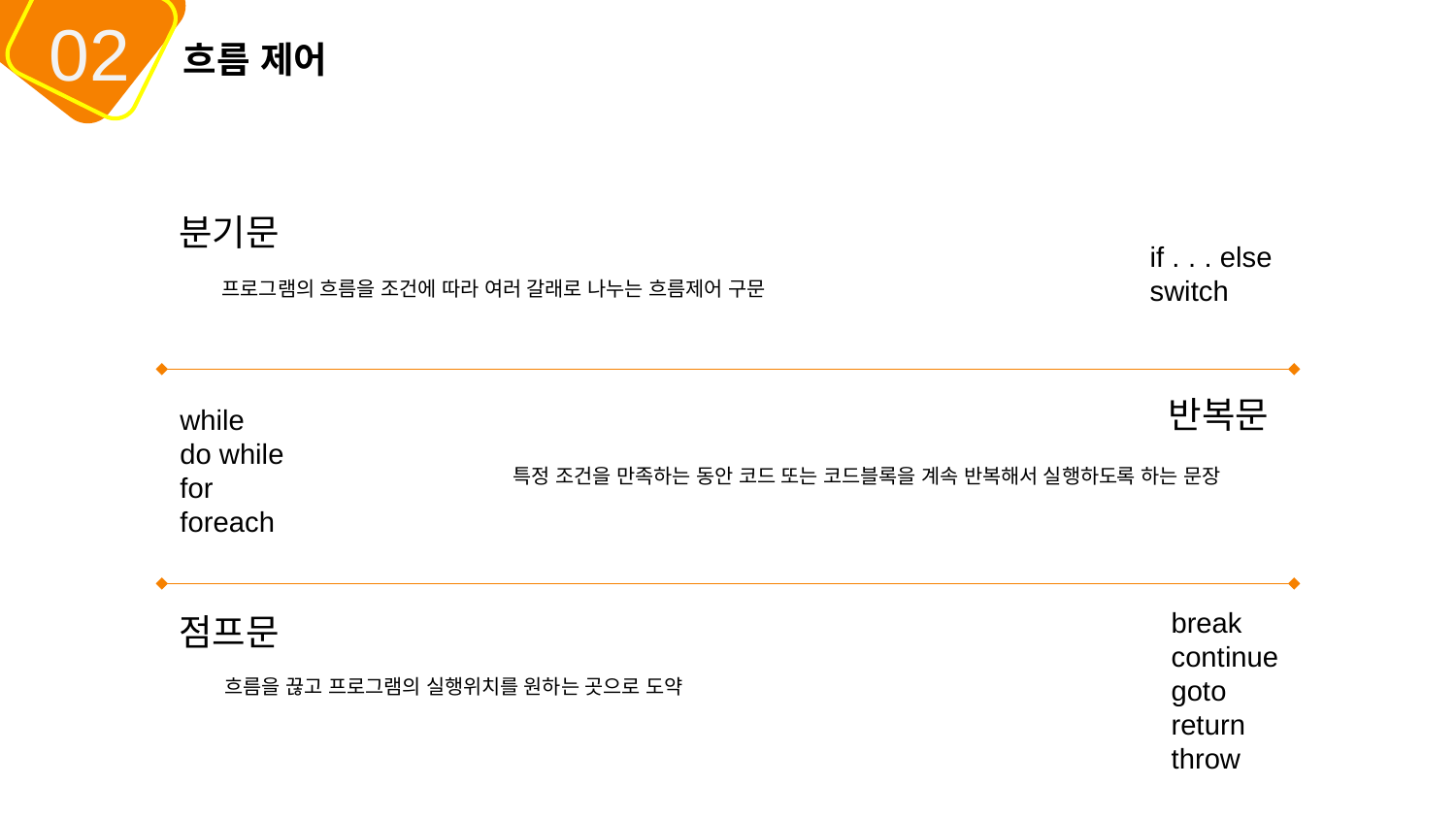

02
흐름 제어
분기문
if . . . else
switch
프로그램의 흐름을 조건에 따라 여러 갈래로 나누는 흐름제어 구문
반복문
while
do while
for
foreach
특정 조건을 만족하는 동안 코드 또는 코드블록을 계속 반복해서 실행하도록 하는 문장
break
continue
goto
return
throw
점프문
흐름을 끊고 프로그램의 실행위치를 원하는 곳으로 도약